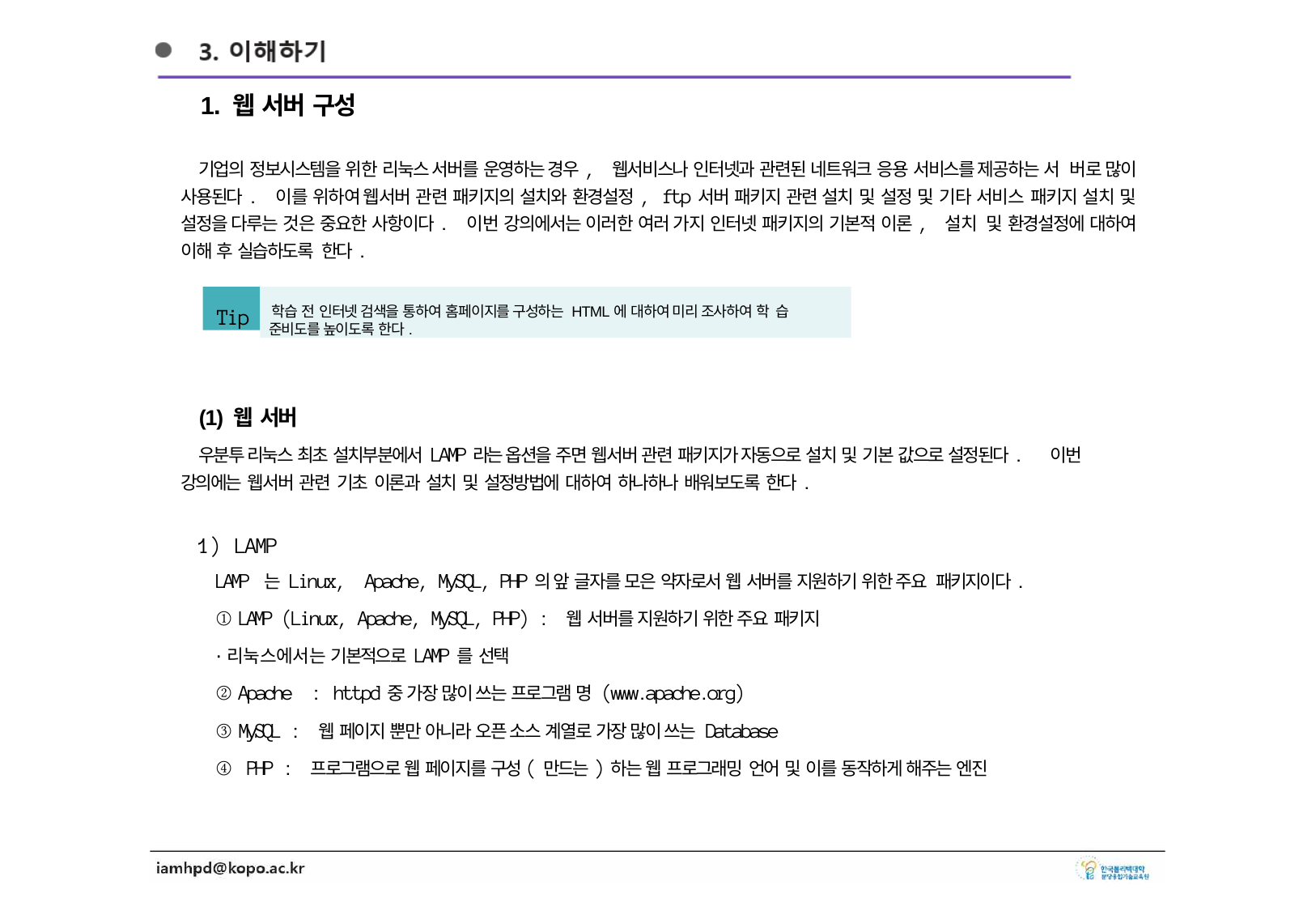

1. 웹 서버 구성

기업의 정보시스템을 위한 리눅스 서버를 운영하는 경우, 웹서비스나 인터넷과 관련된 네트워크 응용 서비스를 제공하는 서  버로 많이 사용된다. 이를 위하여 웹서버 관련 패키지의 설치와 환경설정, ftp서버 패키지 관련 설치 및 설정 및 기타 서비스  패키지 설치 및 설정을 다루는 것은 중요한 사항이다. 이번 강의에서는 이러한 여러 가지 인터넷 패키지의 기본적 이론, 설치  및 환경설정에 대하여 이해 후 실습하도록 한다.
Tip

학습 전 인터넷 검색을 통하여 홈페이지를 구성하는 HTML에 대하여 미리 조사하여 학  습 준비도를 높이도록 한다.
(1) 웹 서버
우분투 리눅스 최초 설치부분에서 LAMP라는 옵션을 주면 웹서버 관련 패키지가 자동으로 설치 및 기본 값으로 설정된다.  이번 강의에는 웹서버 관련 기초 이론과 설치 및 설정방법에 대하여 하나하나 배워보도록 한다.

1) LAMP
LAMP 는 Linux,  Apache, MySQL, PHP의 앞 글자를 모은 약자로서 웹 서버를 지원하기 위한 주요 패키지이다.
① LAMP (Linux, Apache, MySQL, PHP) : 웹 서버를 지원하기 위한 주요 패키지
∙리눅스에서는 기본적으로 LAMP를 선택
② Apache  : httpd중 가장 많이 쓰는 프로그램 명 (www.apache.org)
③ MySQL : 웹 페이지 뿐만 아니라 오픈 소스 계열로 가장 많이 쓰는 Database
④ PHP : 프로그램으로 웹 페이지를 구성(만드는)하는 웹 프로그래밍 언어 및 이를 동작하게 해주는 엔진